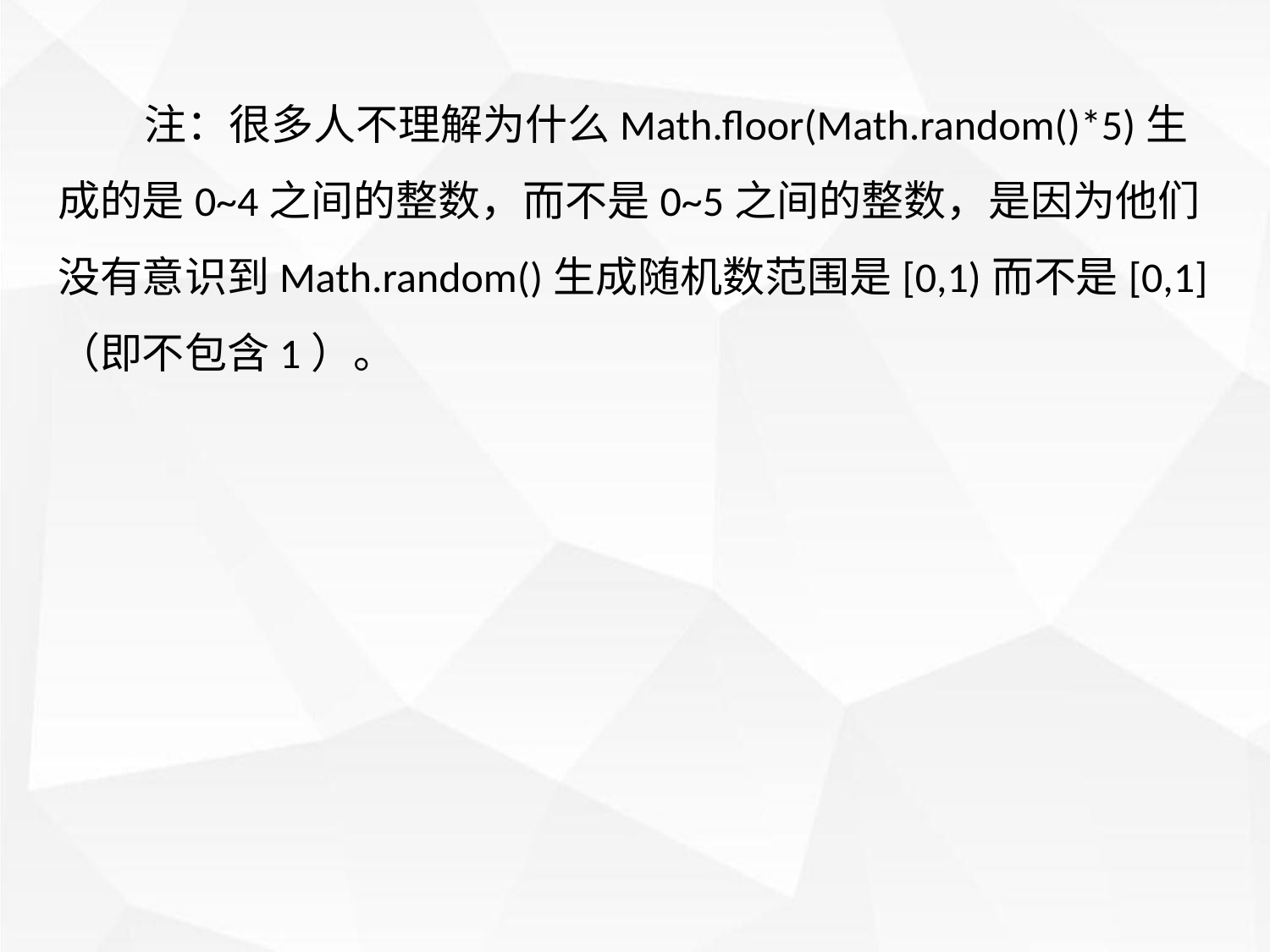

注：很多人不理解为什么Math.floor(Math.random()*5)生成的是0~4之间的整数，而不是0~5之间的整数，是因为他们没有意识到Math.random()生成随机数范围是[0,1)而不是[0,1]（即不包含1）。